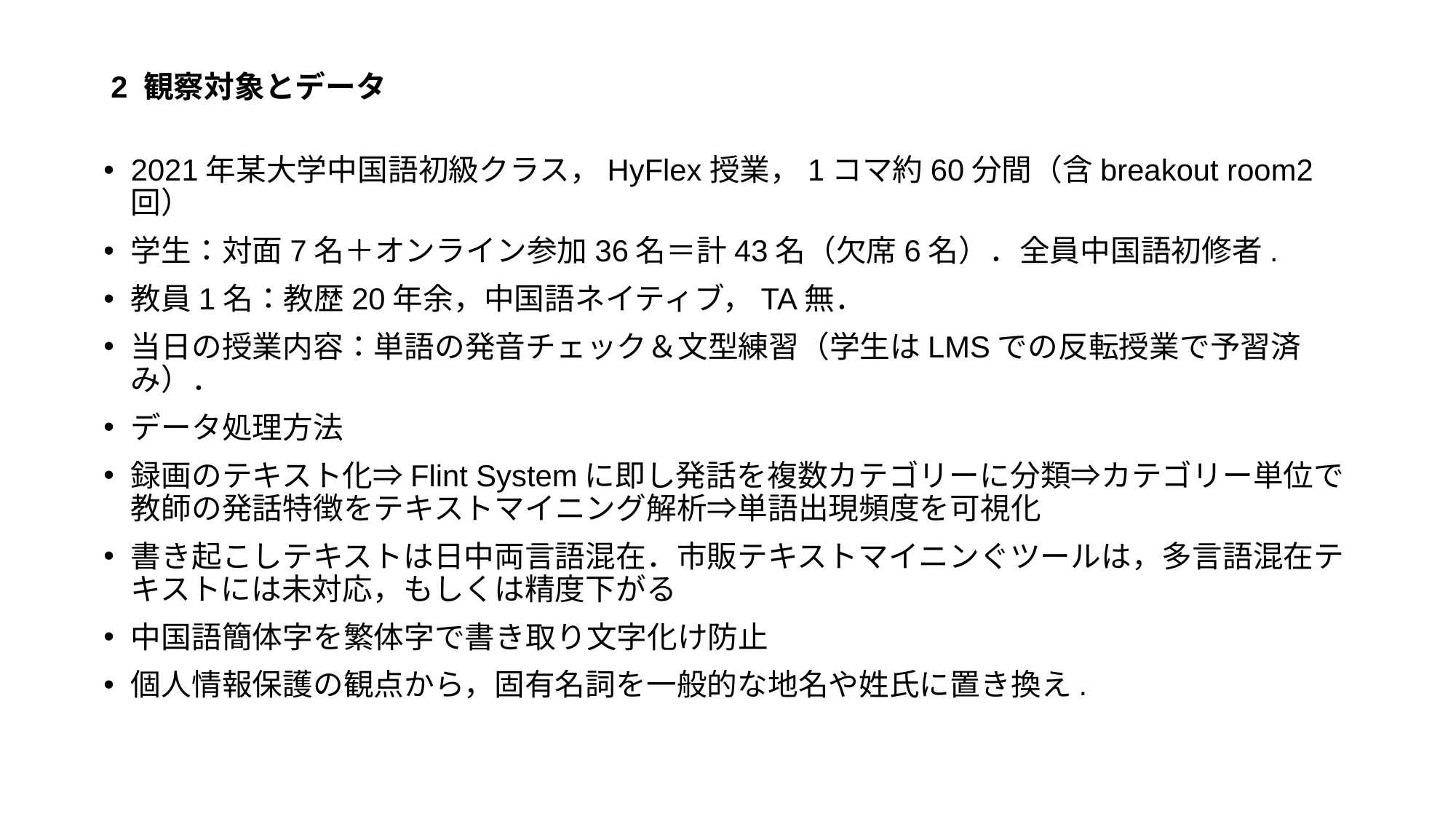

# 2 観察対象とデータ
2021年某大学中国語初級クラス，HyFlex授業，1コマ約60分間（含breakout room2回）
学生：対面7名＋オンライン参加36名＝計43名（欠席6名）．全員中国語初修者.
教員1名：教歴20年余，中国語ネイティブ，TA無．
当日の授業内容：単語の発音チェック＆文型練習（学生はLMSでの反転授業で予習済み）．
データ処理方法
録画のテキスト化⇒Flint Systemに即し発話を複数カテゴリーに分類⇒カテゴリー単位で教師の発話特徴をテキストマイニング解析⇒単語出現頻度を可視化
書き起こしテキストは日中両言語混在．市販テキストマイニンぐツールは，多言語混在テキストには未対応，もしくは精度下がる
中国語簡体字を繁体字で書き取り文字化け防止
個人情報保護の観点から，固有名詞を一般的な地名や姓氏に置き換え.